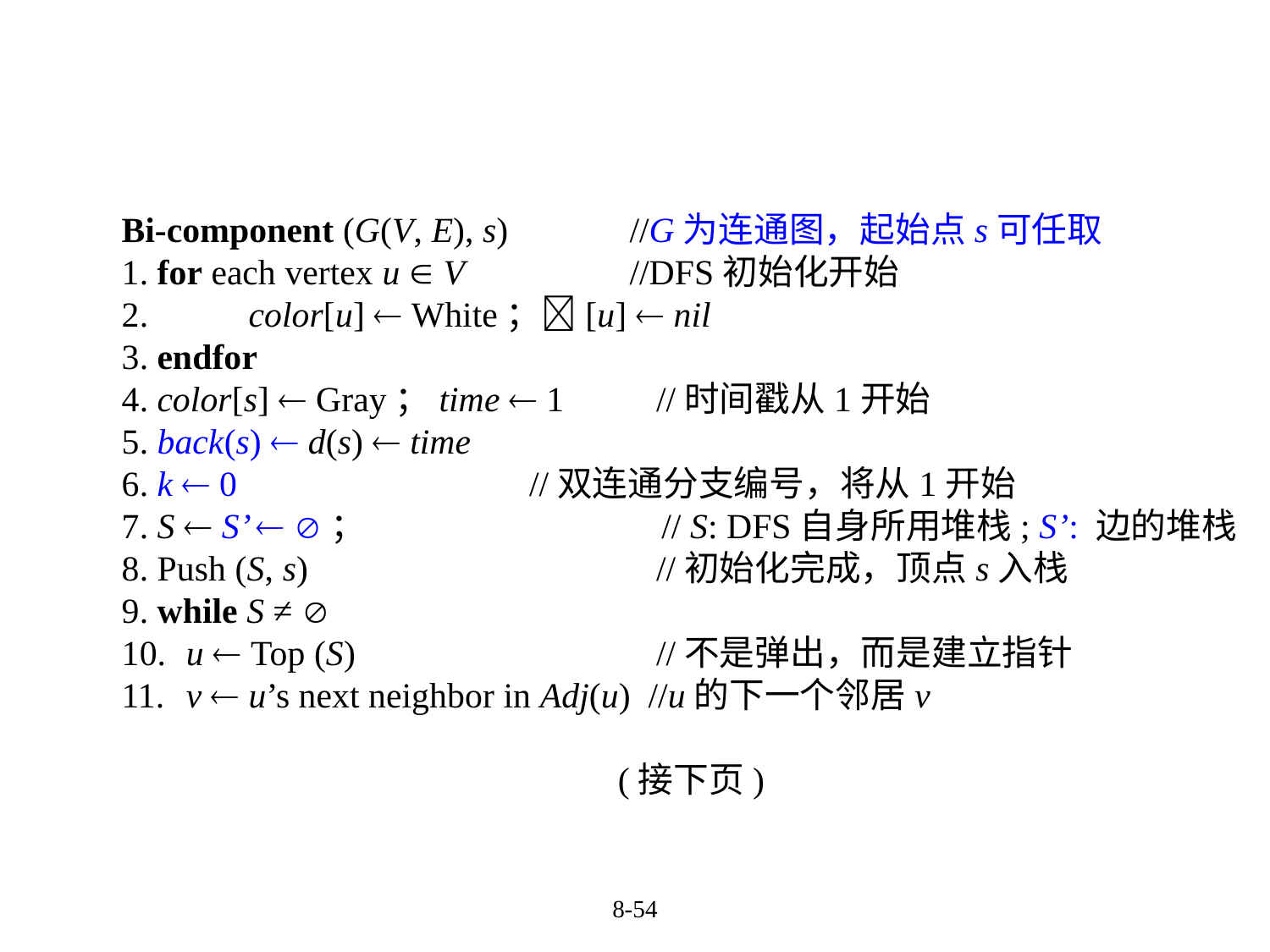

Bi-component (G(V, E), s) 	//G为连通图，起始点s可任取
1. for each vertex u ∈ V		//DFS初始化开始
2. 	color[u] ← White；π[u] ← nil
3. endfor
4. color[s] ← Gray；time ← 1	   //时间戳从1开始
5. back(s) ← d(s) ← time
6. k ← 0 			   //双连通分支编号，将从1开始
7. S ← S’ ← ∅；			   // S: DFS自身所用堆栈; S’: 边的堆栈
8. Push (S, s) 			   //初始化完成，顶点s入栈
9. while S ≠ ∅
10. 	u ← Top (S) 			   //不是弹出，而是建立指针
11. 	v ← u’s next neighbor in Adj(u)  //u的下一个邻居v

(接下页)
8-54